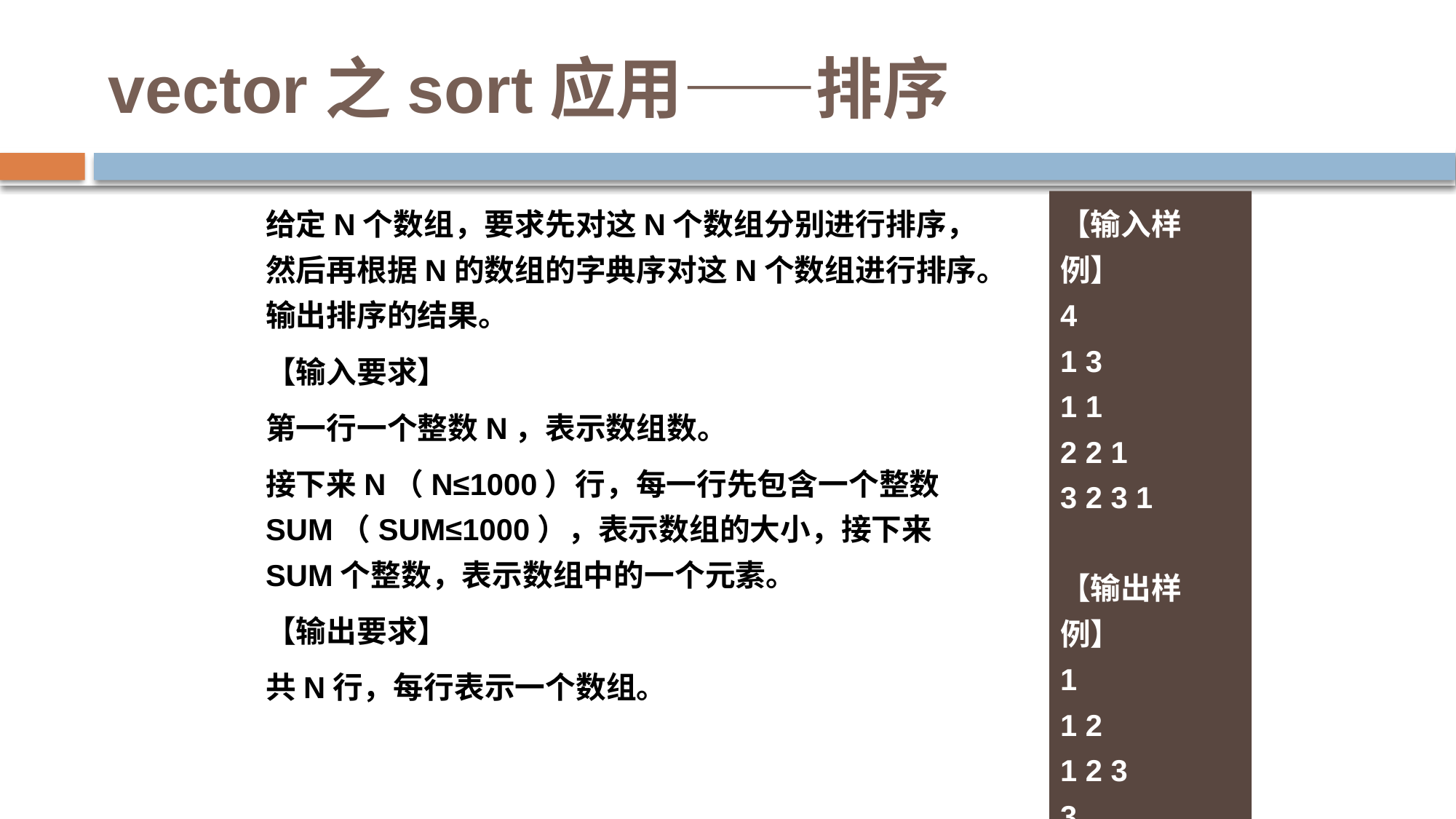

# vector之sort应用——排序
【输入样例】
4
1 3
1 1
2 2 1
3 2 3 1

【输出样例】
1
1 2
1 2 3
3

给定N个数组，要求先对这N个数组分别进行排序，然后再根据N的数组的字典序对这N个数组进行排序。输出排序的结果。
【输入要求】
第一行一个整数N，表示数组数。
接下来N（N≤1000）行，每一行先包含一个整数SUM（SUM≤1000），表示数组的大小，接下来SUM个整数，表示数组中的一个元素。
【输出要求】
共N行，每行表示一个数组。